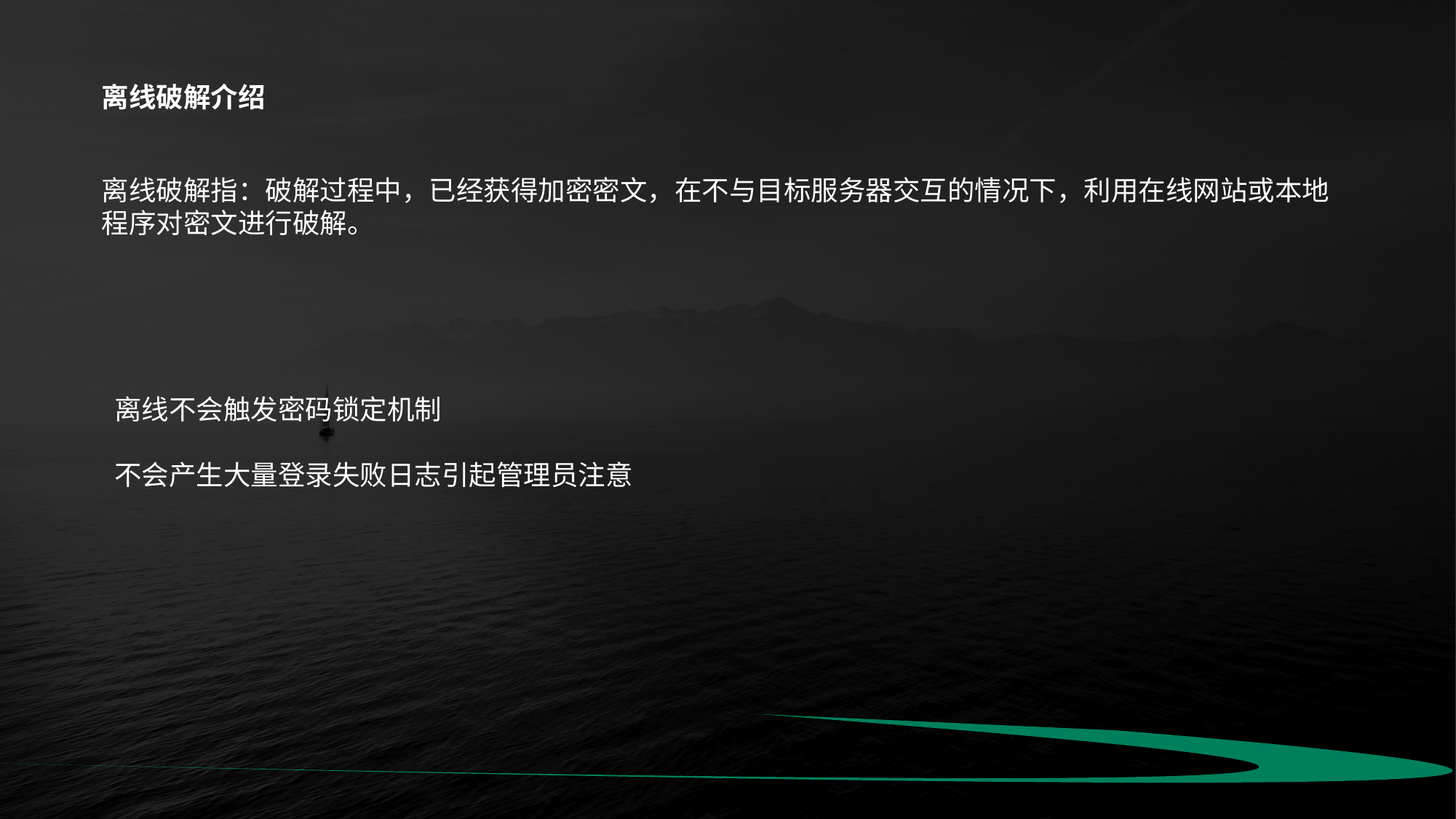

离线破解介绍
离线破解指：破解过程中，已经获得加密密文，在不与目标服务器交互的情况下，利用在线网站或本地程序对密文进行破解。
 离线不会触发密码锁定机制

 不会产生大量登录失败日志引起管理员注意